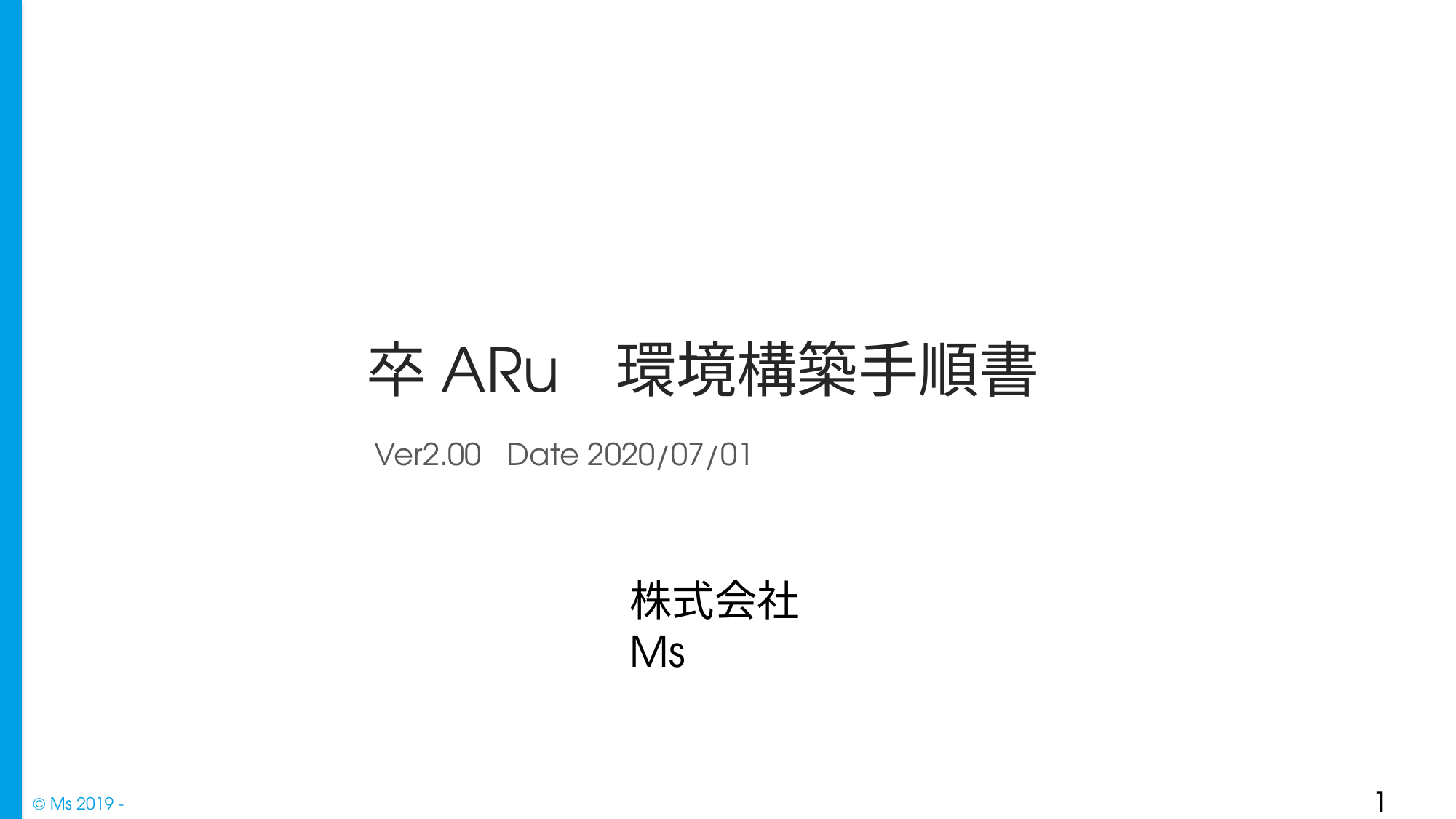

卒ARu	 環境構築手順書
Ver2.00   Date 2020/07/01
株式会社 Ms
1